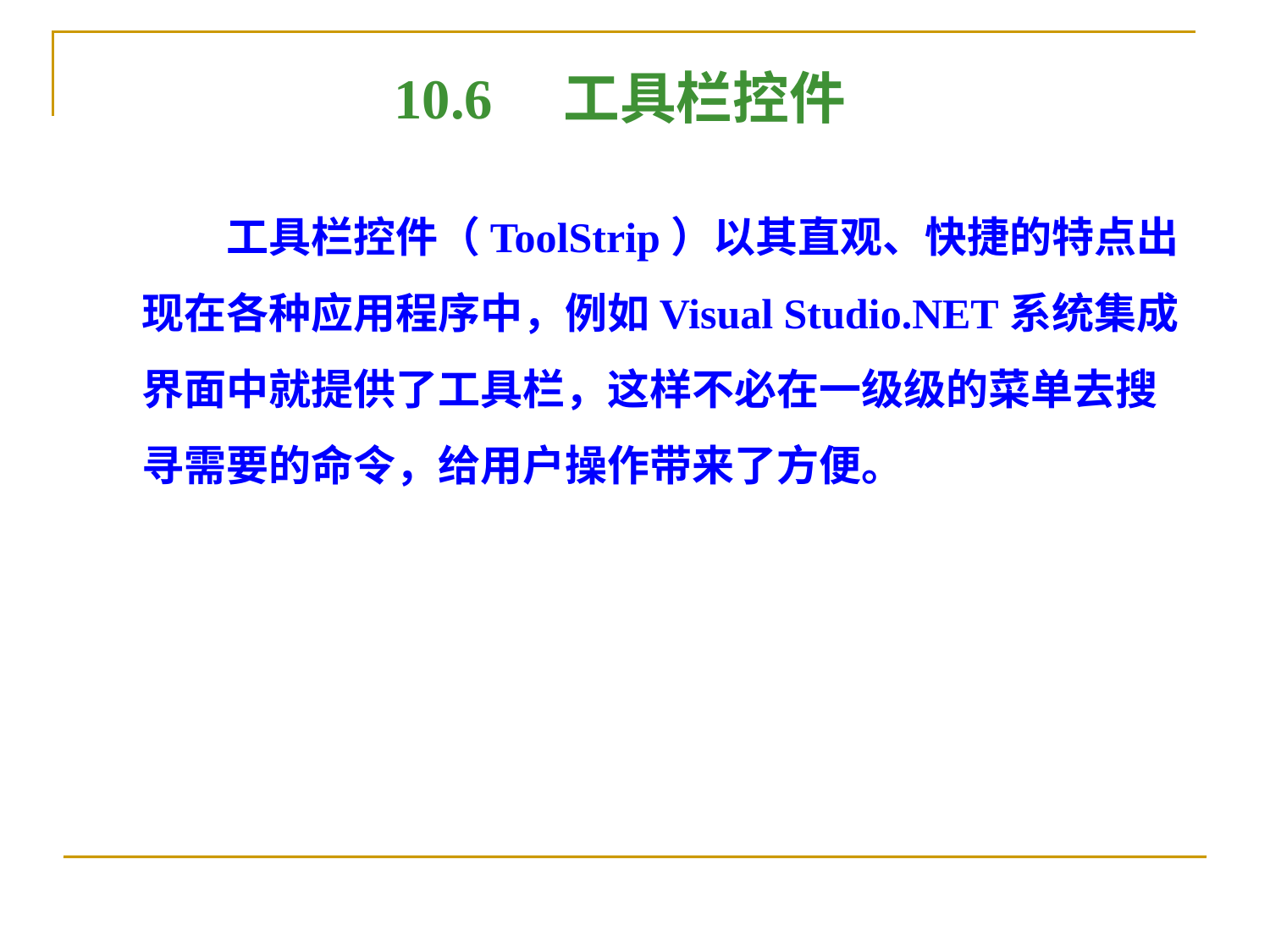

10.6　工具栏控件
　　工具栏控件（ToolStrip）以其直观、快捷的特点出现在各种应用程序中，例如Visual Studio.NET系统集成界面中就提供了工具栏，这样不必在一级级的菜单去搜寻需要的命令，给用户操作带来了方便。